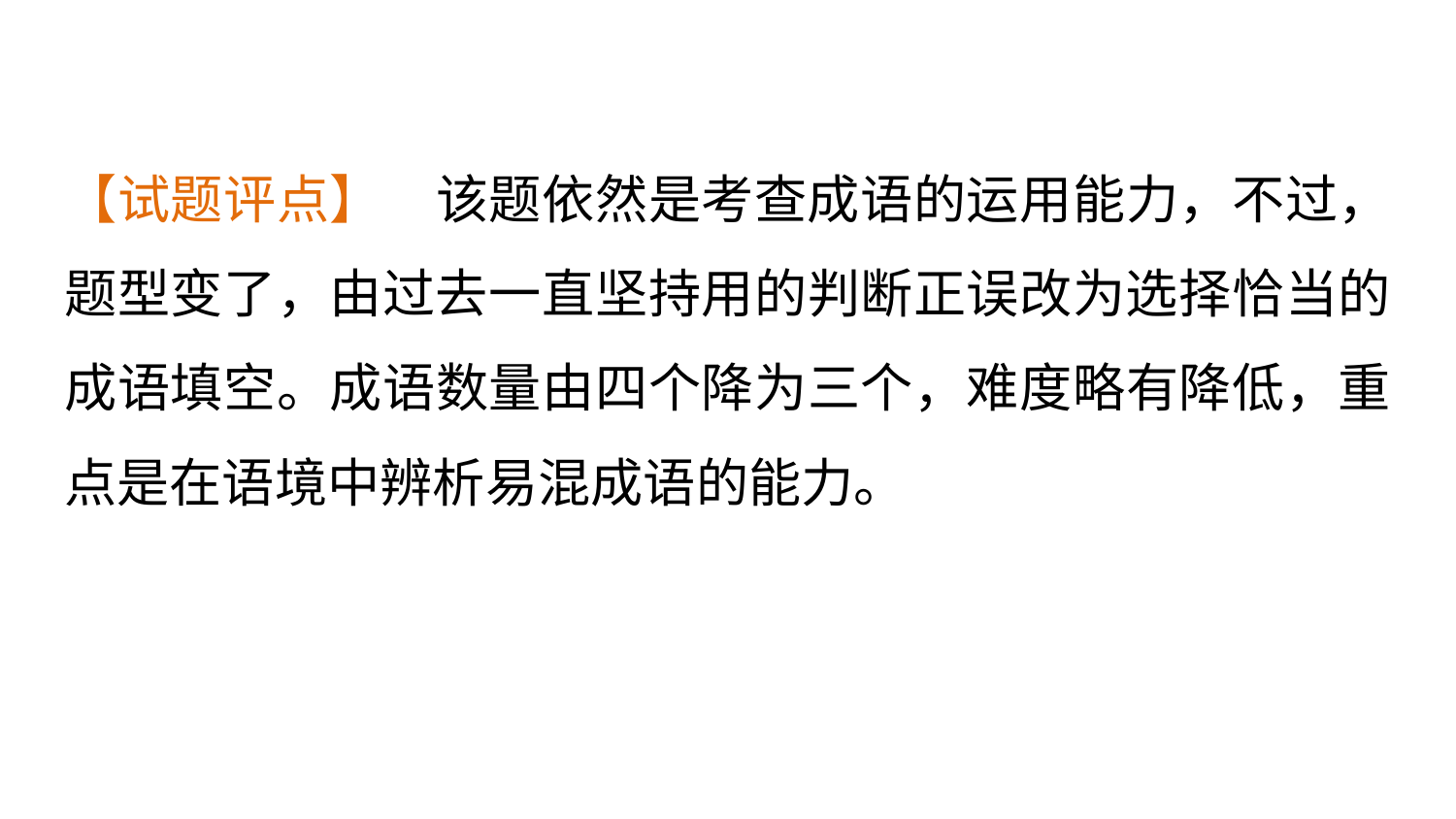

【试题评点】　该题依然是考查成语的运用能力，不过，题型变了，由过去一直坚持用的判断正误改为选择恰当的成语填空。成语数量由四个降为三个，难度略有降低，重点是在语境中辨析易混成语的能力。